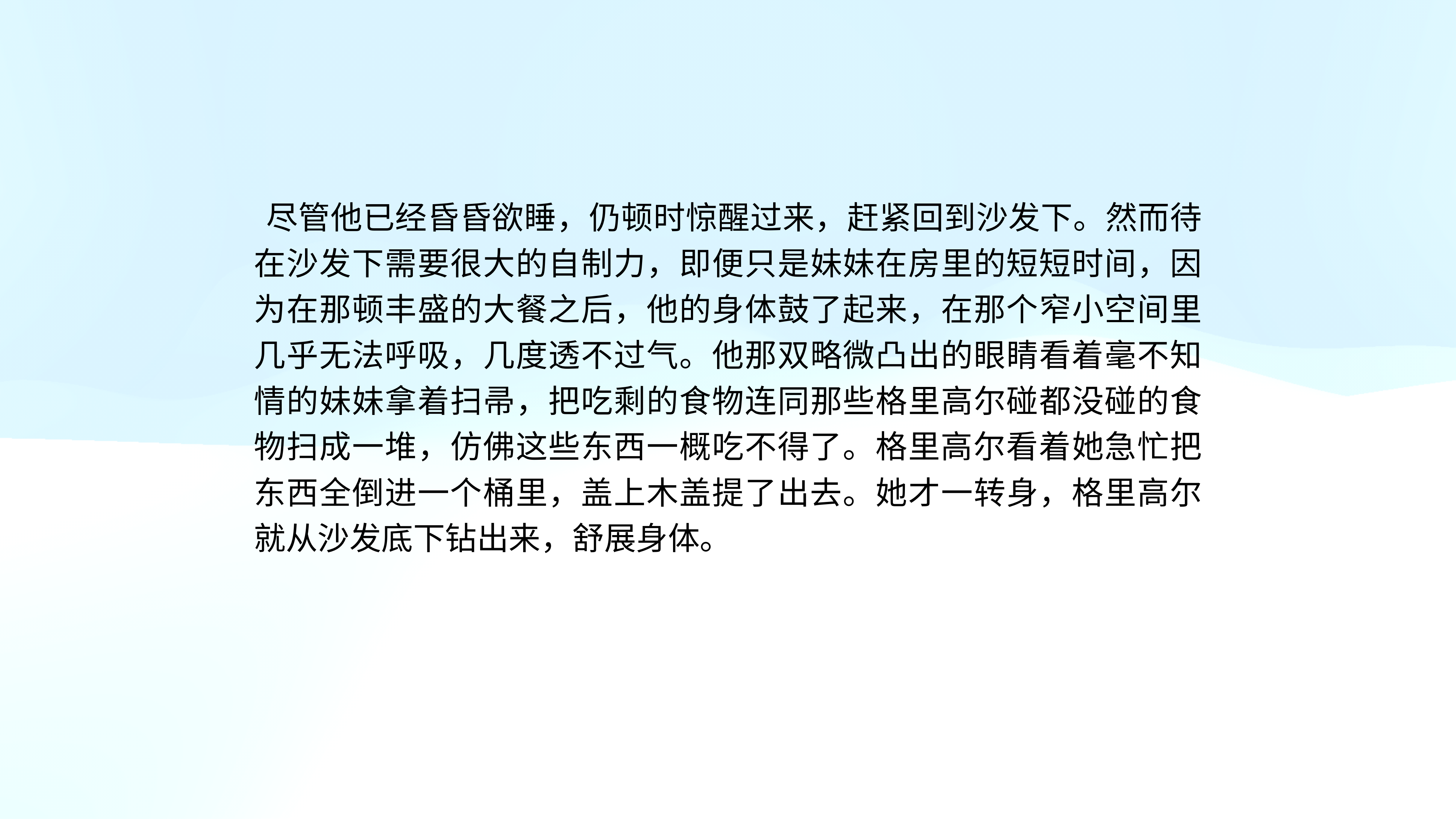

尽管他已经昏昏欲睡，仍顿时惊醒过来，赶紧回到沙发下。然而待在沙发下需要很大的自制力，即便只是妹妹在房里的短短时间，因为在那顿丰盛的大餐之后，他的身体鼓了起来，在那个窄小空间里几乎无法呼吸，几度透不过气。他那双略微凸出的眼睛看着毫不知情的妹妹拿着扫帚，把吃剩的食物连同那些格里高尔碰都没碰的食物扫成一堆，仿佛这些东西一概吃不得了。格里高尔看着她急忙把东西全倒进一个桶里，盖上木盖提了出去。她才一转身，格里高尔就从沙发底下钻出来，舒展身体。